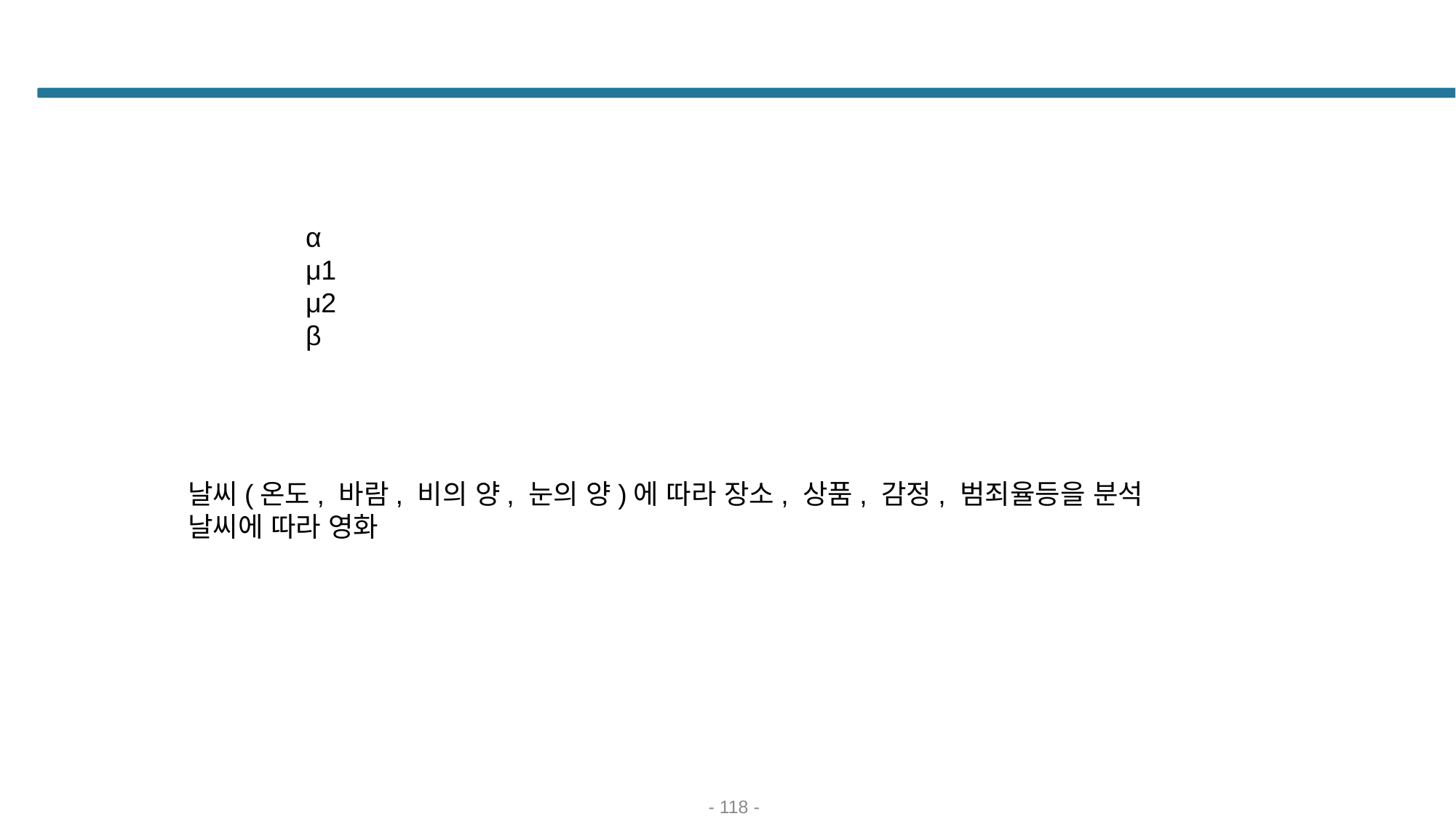

#
α
μ1
μ2
β

날씨(온도, 바람, 비의 양, 눈의 양)에 따라 장소, 상품, 감정, 범죄율등을 분석
날씨에 따라 영화
- 118 -